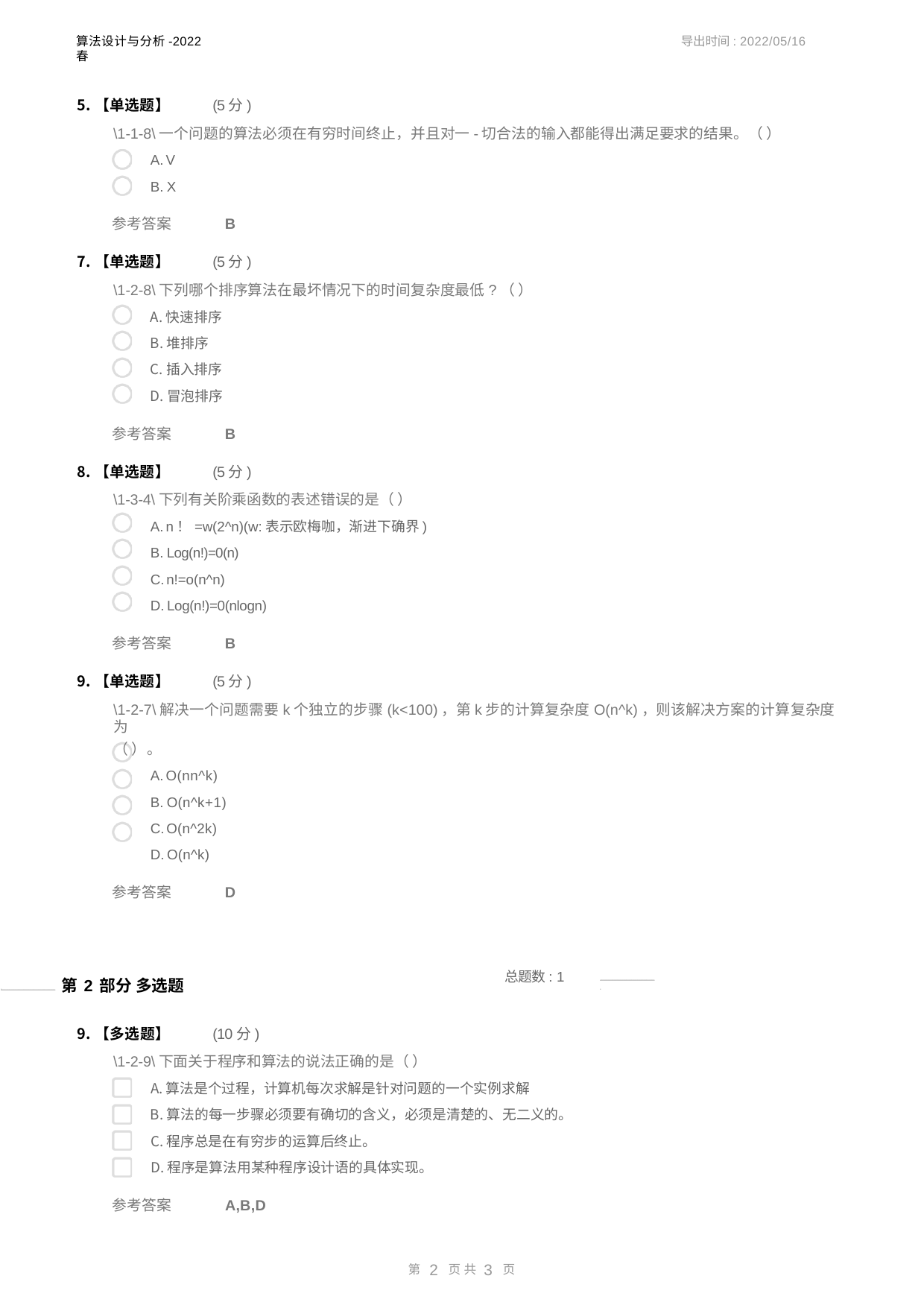

算法设计与分析-2022春
导出时间: 2022/05/16
【单选题】	(5分)
\1-1-8\一个问题的算法必须在有穷时间终止，并且对一-切合法的输入都能得出满足要求的结果。（ ）
V
X

参考答案	B

【单选题】	(5分)
\1-2-8\下列哪个排序算法在最坏情况下的时间复杂度最低?（ ）
快速排序
堆排序
插入排序
冒泡排序

参考答案	B

【单选题】	(5分)
\1-3-4\下列有关阶乘函数的表述错误的是（ ）
n！=w(2^n)(w:表示欧梅咖，渐进下确界)
Log(n!)=0(n)
n!=o(n^n)
Log(n!)=0(nlogn)

参考答案	B

【单选题】	(5分)
\1-2-7\解决一个问题需要k个独立的步骤(k<100)，第k步的计算复杂度O(n^k)，则该解决方案的计算复杂度为
（ ）。
O(nn^k)
O(n^k+1)
O(n^2k)
O(n^k)

参考答案	D

........................................................................................................................ 第2部分 多选题
总题数: 1
........................................................................................................................
.
.
【多选题】	(10分)
\1-2-9\下面关于程序和算法的说法正确的是（ ）
算法是个过程，计算机每次求解是针对问题的一个实例求解
算法的每一步骤必须要有确切的含义，必须是清楚的、无二义的。
程序总是在有穷步的运算后终止。
程序是算法用某种程序设计语的具体实现。

参考答案	A,B,D

第	页共	页
2
3